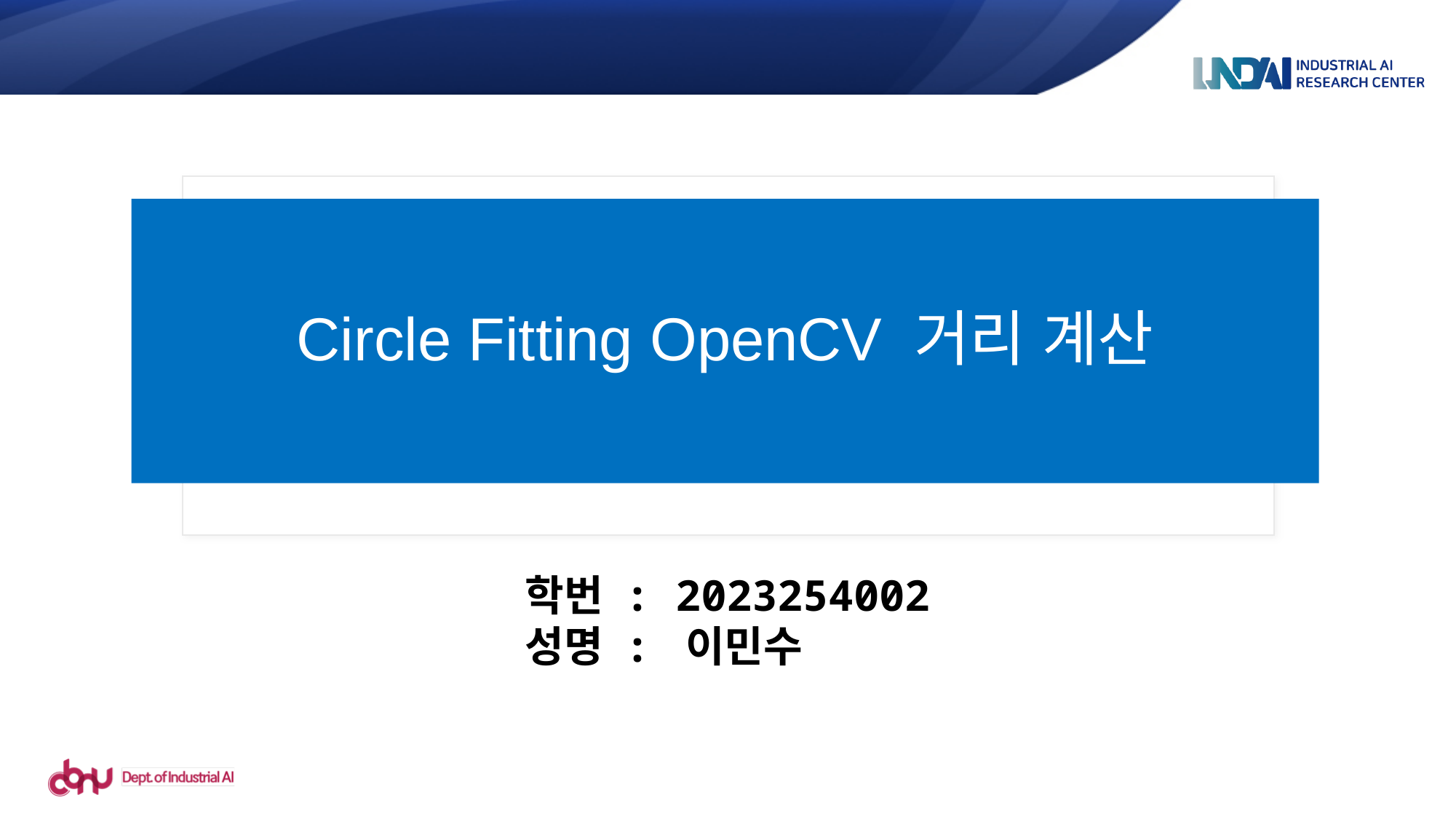

# Circle Fitting OpenCV 거리 계산
학번 : 2023254002
성명 : 이민수